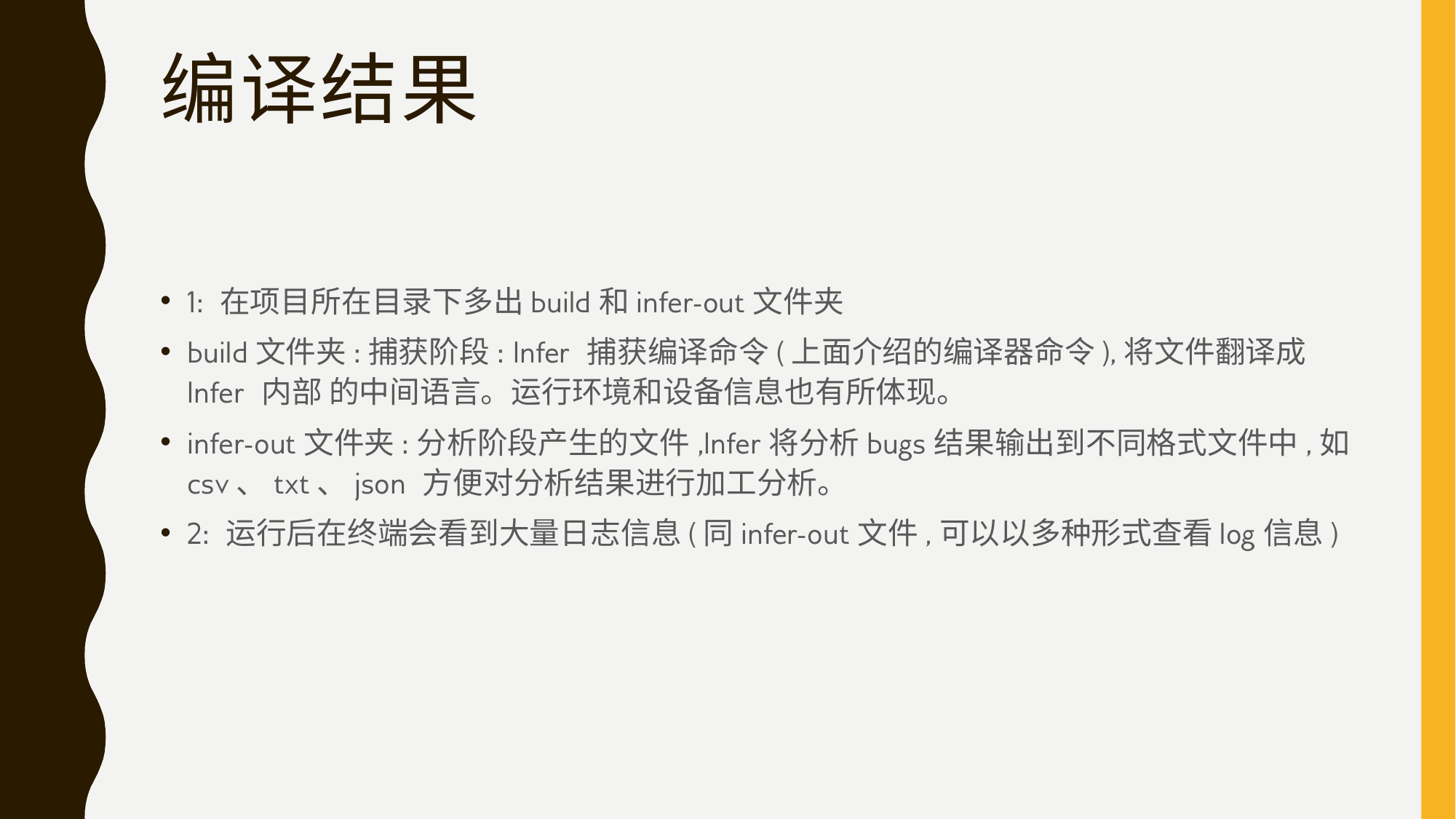

# 编译结果
1: 在项目所在目录下多出build和infer-out文件夹
build文件夹:捕获阶段: Infer 捕获编译命令(上面介绍的编译器命令),将文件翻译成 Infer 内部 的中间语言。运行环境和设备信息也有所体现。
infer-out文件夹:分析阶段产生的文件,Infer将分析bugs结果输出到不同格式文件中,如 csv、txt、json 方便对分析结果进行加工分析。
2: 运行后在终端会看到大量日志信息(同infer-out文件,可以以多种形式查看log信息)